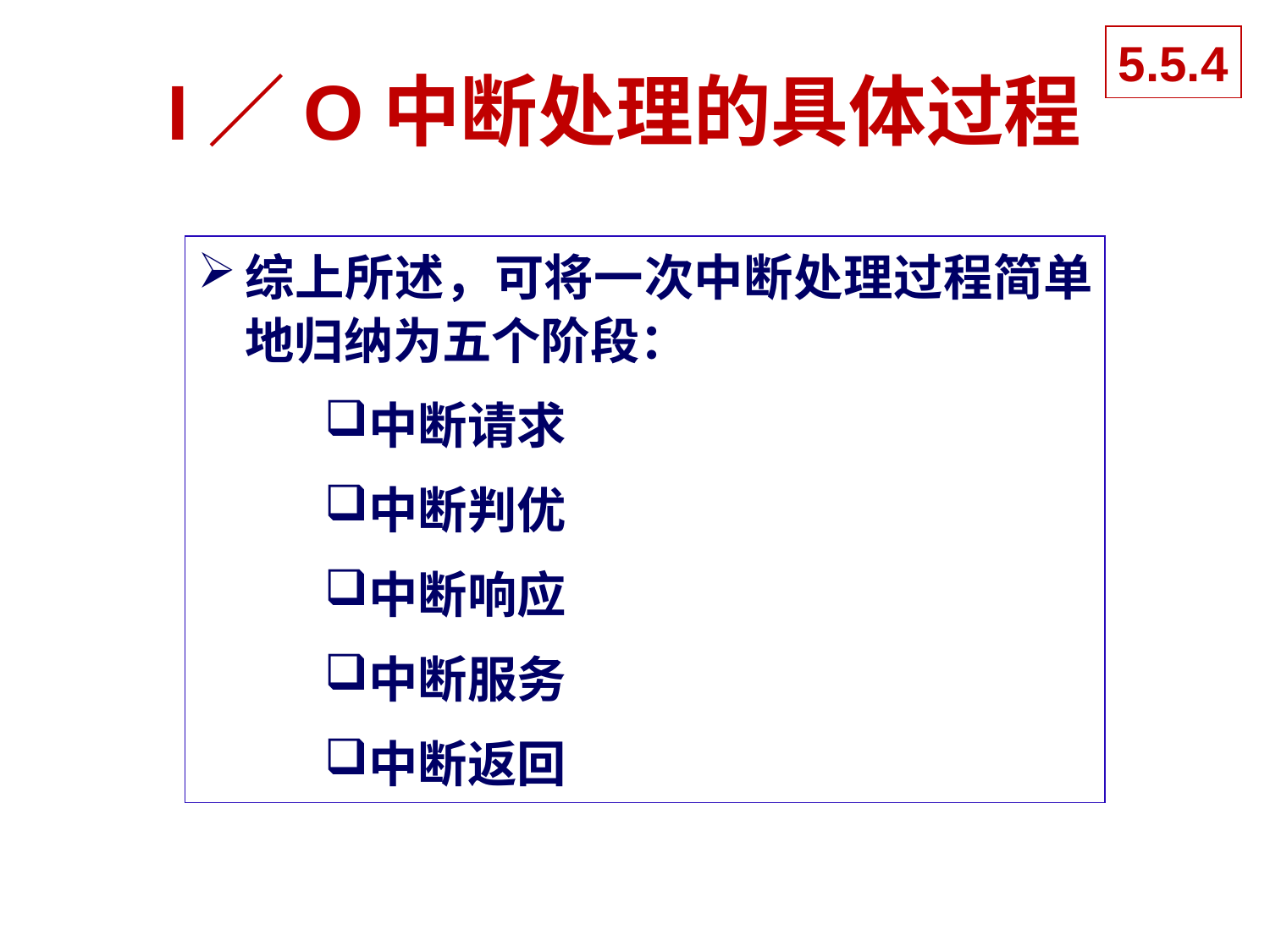

5.5.4
# I／O中断处理的具体过程
综上所述，可将一次中断处理过程简单地归纳为五个阶段：
中断请求
中断判优
中断响应
中断服务
中断返回